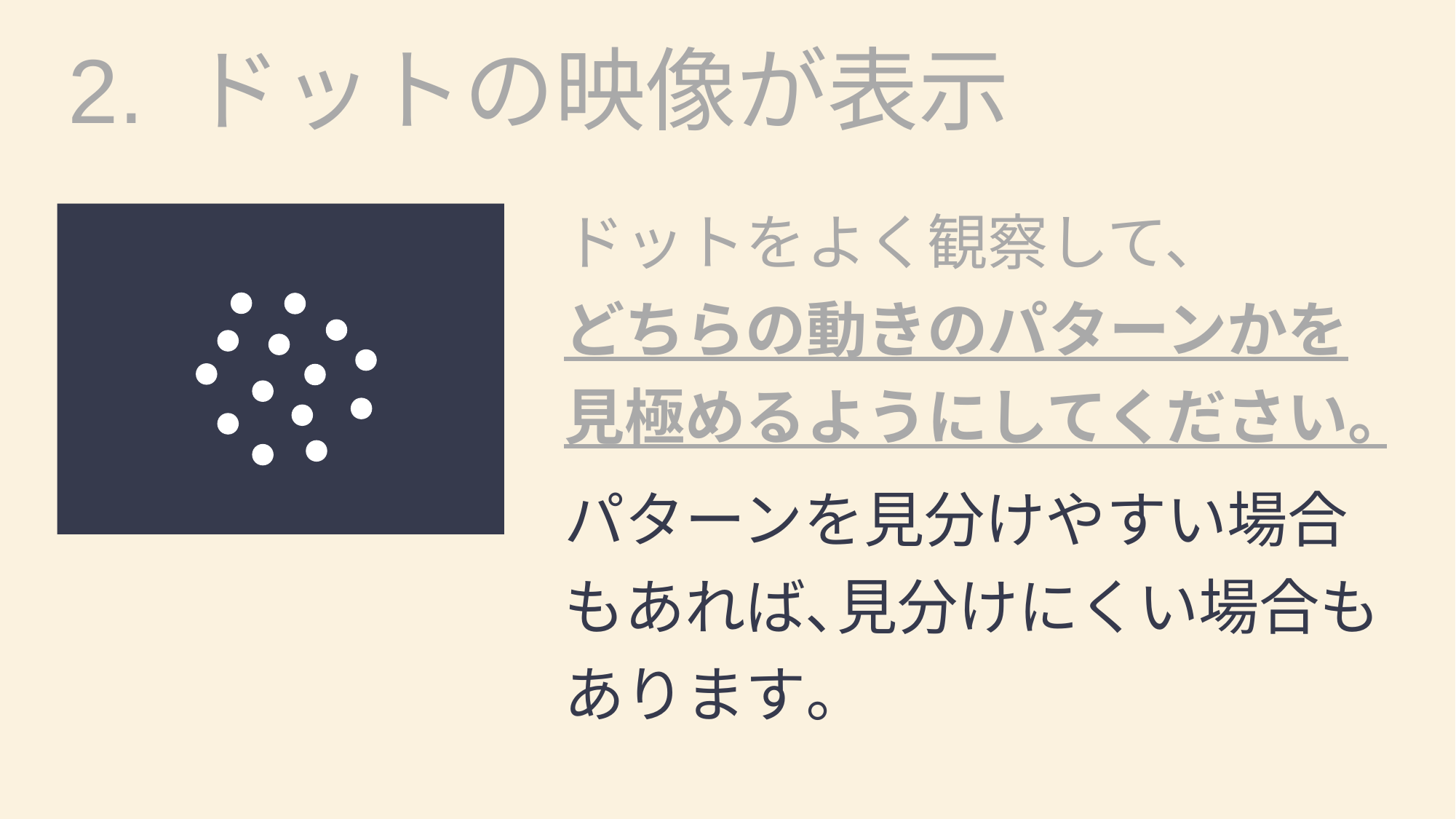

# 2. ドットの映像が表示
ドットをよく観察して、
どちらの動きのパターンかを
見極めるようにしてください。
パターンを見分けやすい場合もあれば､見分けにくい場合もあります｡